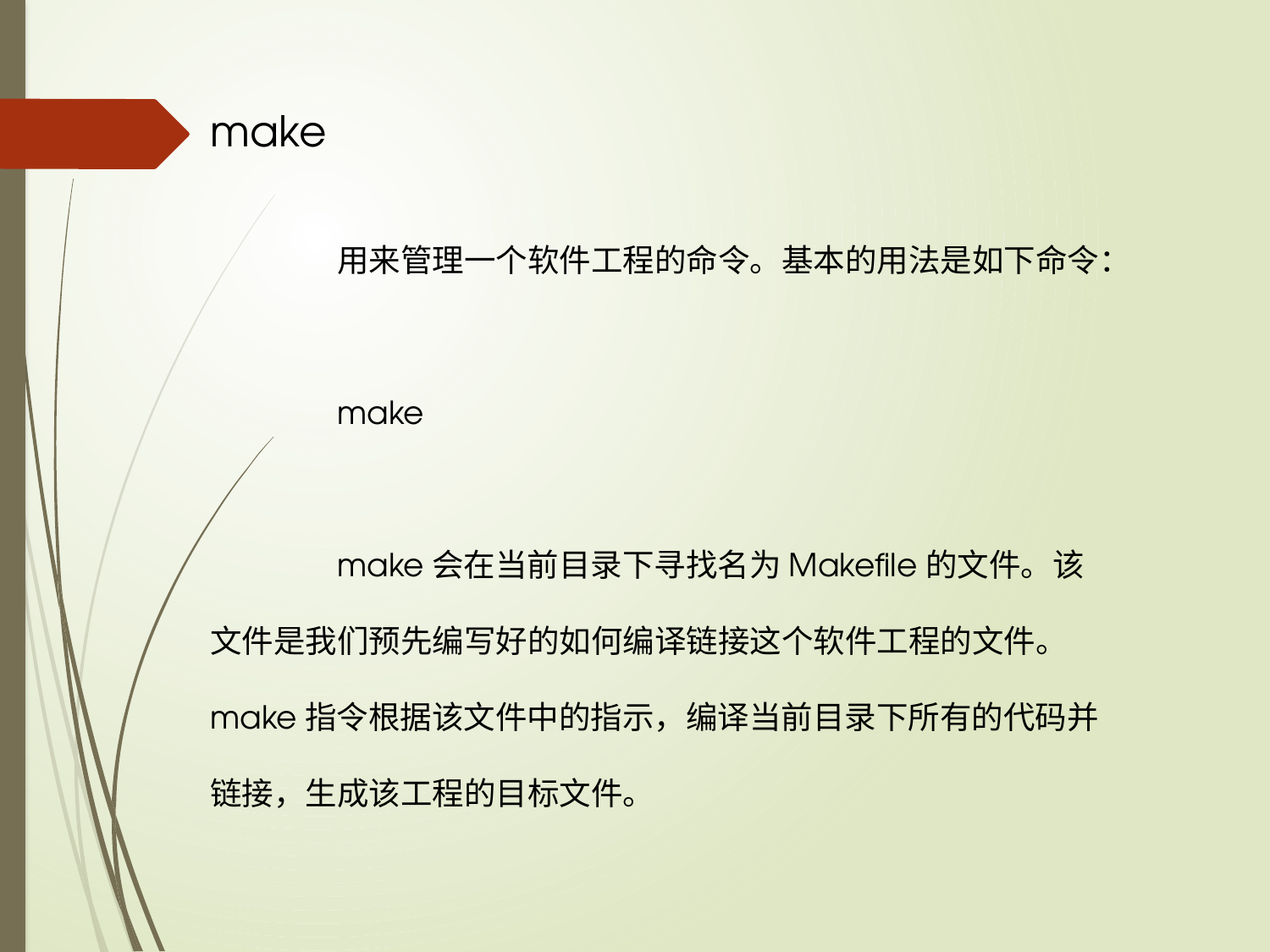

make
	用来管理一个软件工程的命令。基本的用法是如下命令：

	make

	make会在当前目录下寻找名为Makefile的文件。该文件是我们预先编写好的如何编译链接这个软件工程的文件。	make指令根据该文件中的指示，编译当前目录下所有的代码并链接，生成该工程的目标文件。